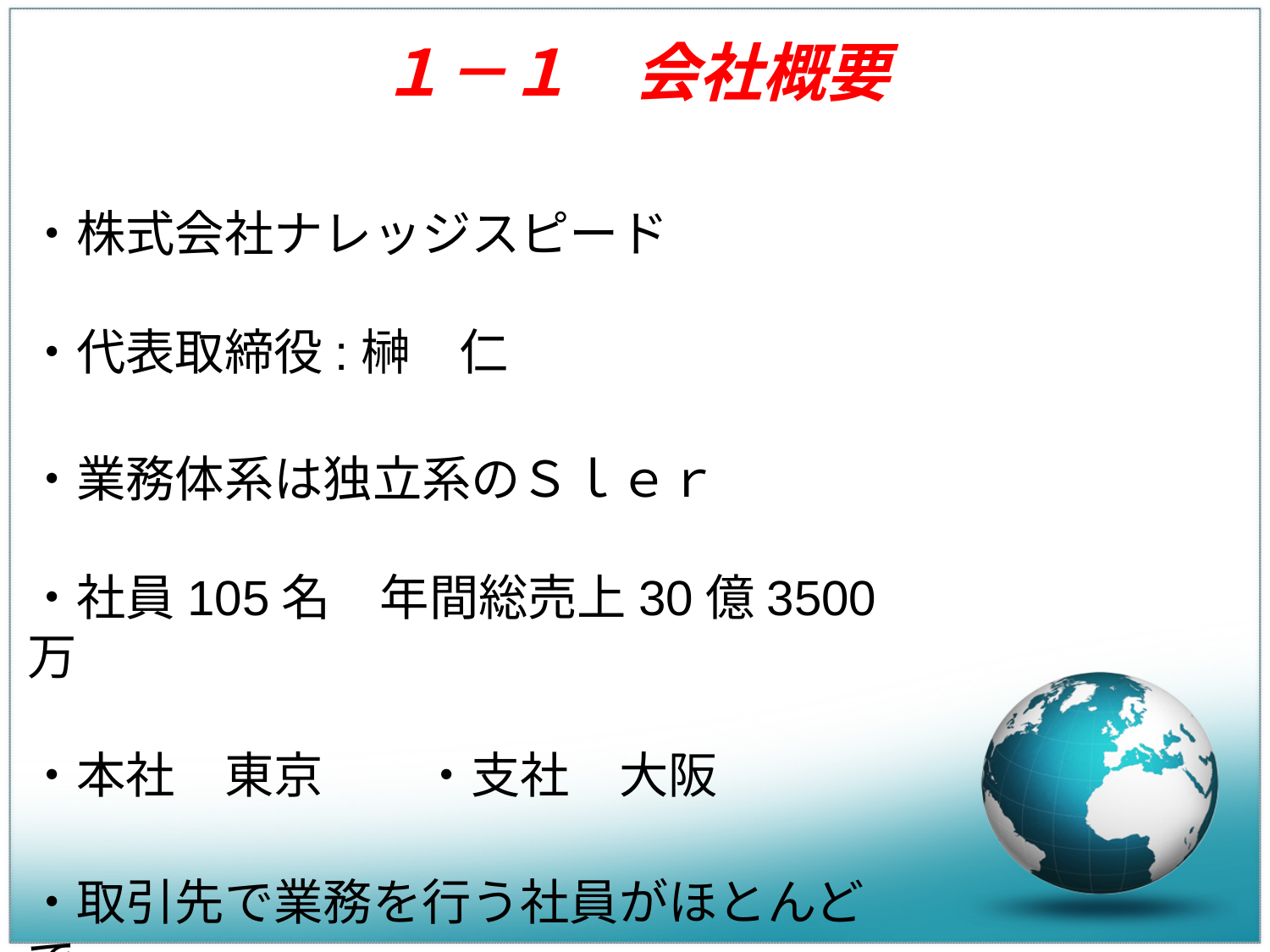

１－１　会社概要
・株式会社ナレッジスピード

・代表取締役:榊　仁

・業務体系は独立系のＳｌｅｒ

・社員105名　年間総売上30億3500万

・本社　東京　　・支社　大阪

・取引先で業務を行う社員がほとんどで、
　多忙な毎日を送っている